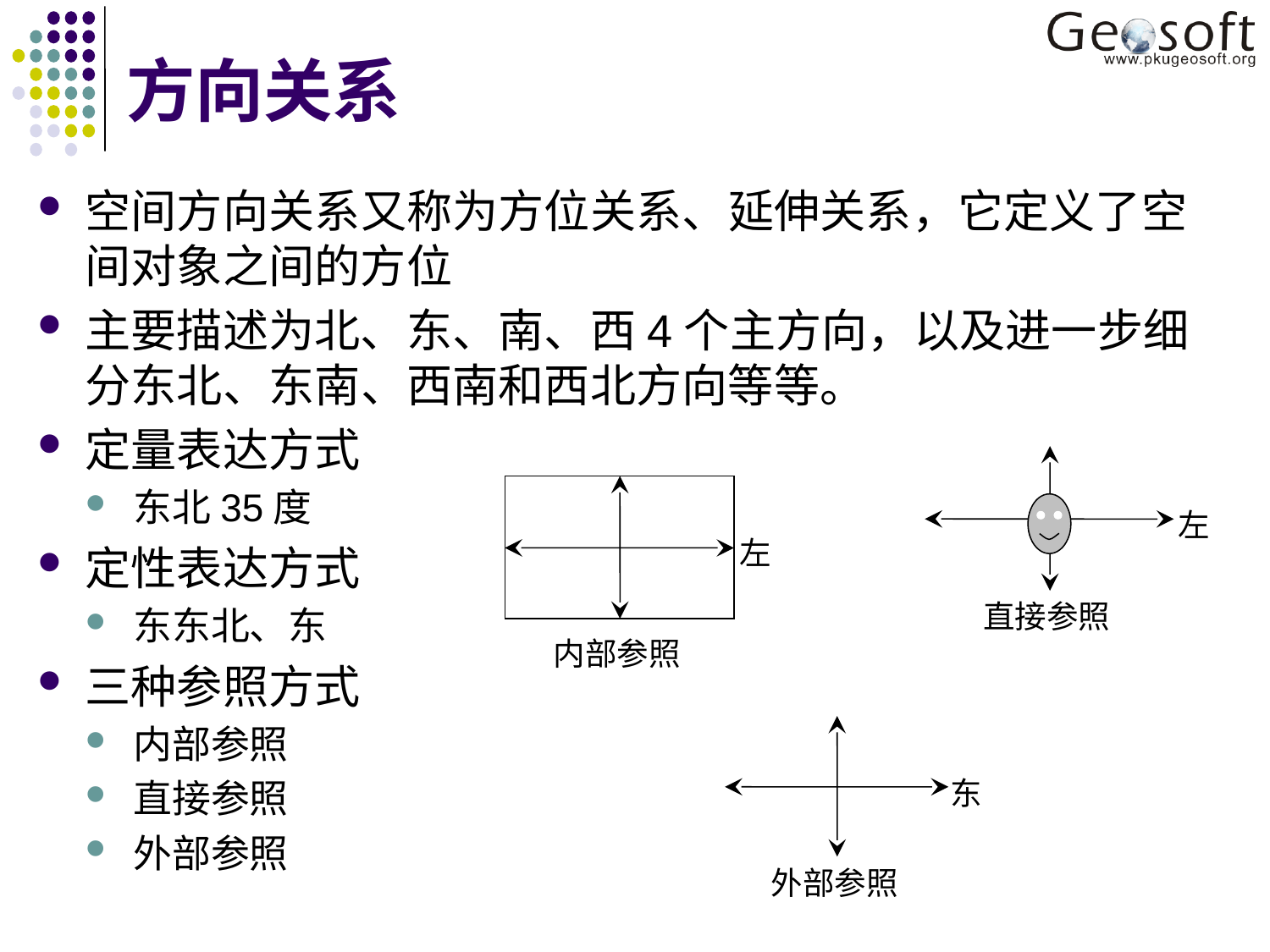

# 方向关系
空间方向关系又称为方位关系、延伸关系，它定义了空间对象之间的方位
主要描述为北、东、南、西4个主方向，以及进一步细分东北、东南、西南和西北方向等等。
定量表达方式
东北35度
定性表达方式
东东北、东
三种参照方式
内部参照
直接参照
外部参照

左

直接参照

左

内部参照

东

外部参照